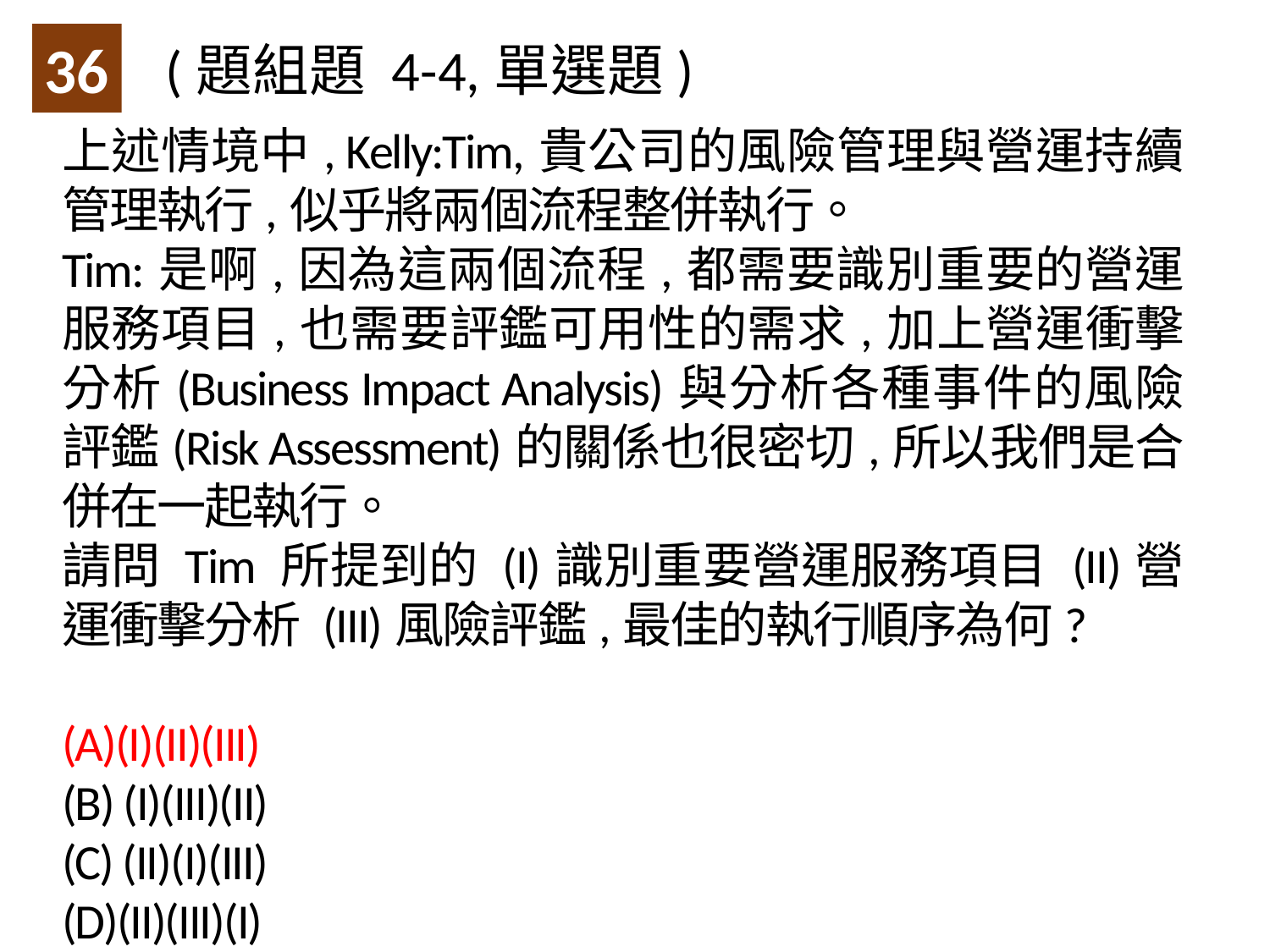

36
(題組題 4-4,單選題)
上述情境中, Kelly:Tim,貴公司的風險管理與營運持續管理執行,似乎將兩個流程整併執行。
Tim:是啊,因為這兩個流程,都需要識別重要的營運服務項目,也需要評鑑可用性的需求,加上營運衝擊分析(Business Impact Analysis)與分析各種事件的風險評鑑(Risk Assessment)的關係也很密切,所以我們是合併在一起執行。
請問 Tim 所提到的 (I)識別重要營運服務項目 (II)營運衝擊分析 (III)風險評鑑,最佳的執行順序為何?

(A)(I)(II)(III)
(B) (I)(III)(II)
(C) (II)(I)(III)
(D)(II)(III)(I)